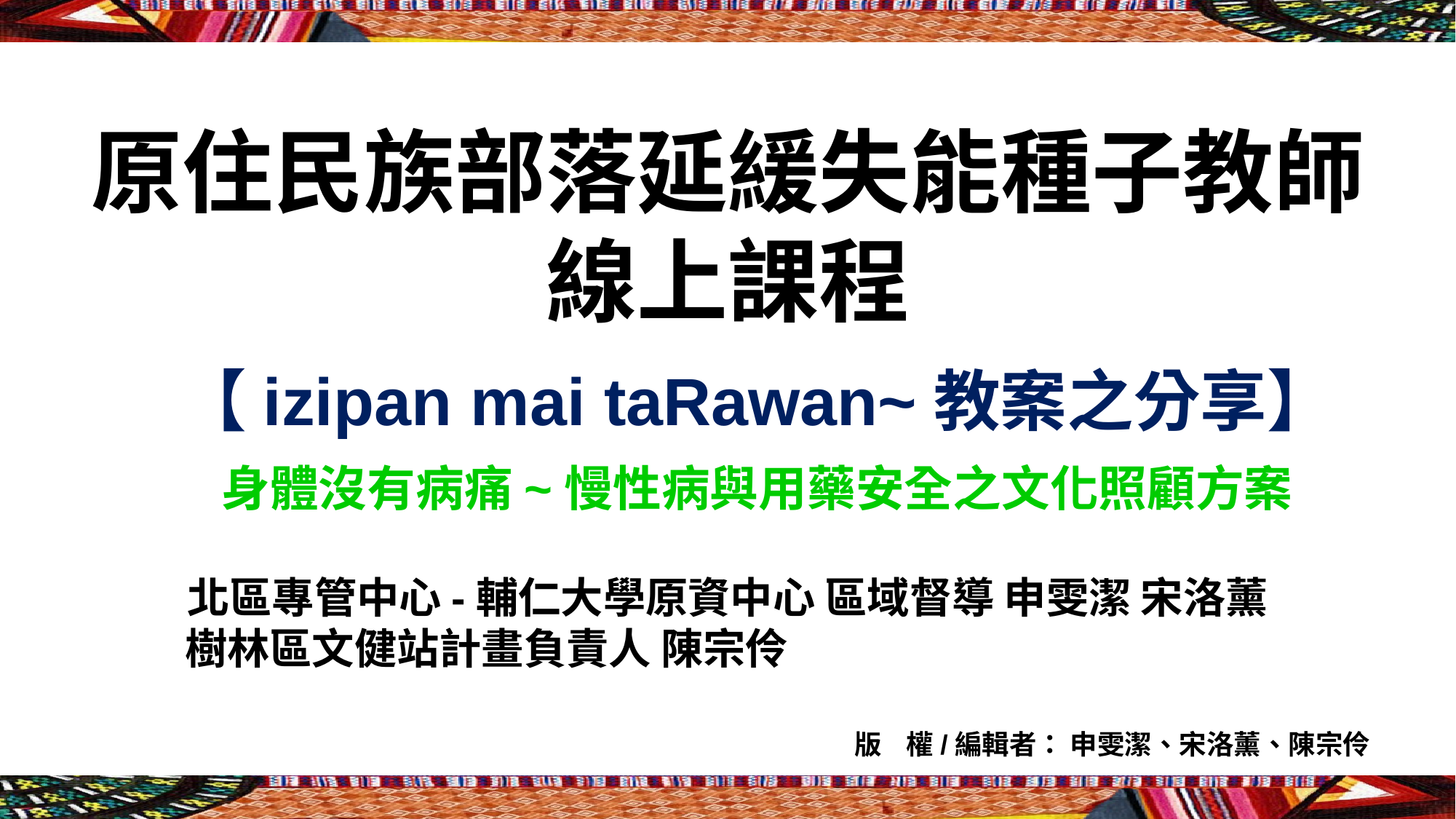

# 原住民族部落延緩失能種子教師 線上課程
【izipan mai taRawan~教案之分享】
身體沒有病痛~慢性病與用藥安全之文化照顧方案
北區專管中心-輔仁大學原資中心 區域督導 申雯潔 宋洛薰
                 樹林區文健站計畫負責人 陳宗伶
版    權/編輯者： 申雯潔、宋洛薰、陳宗伶